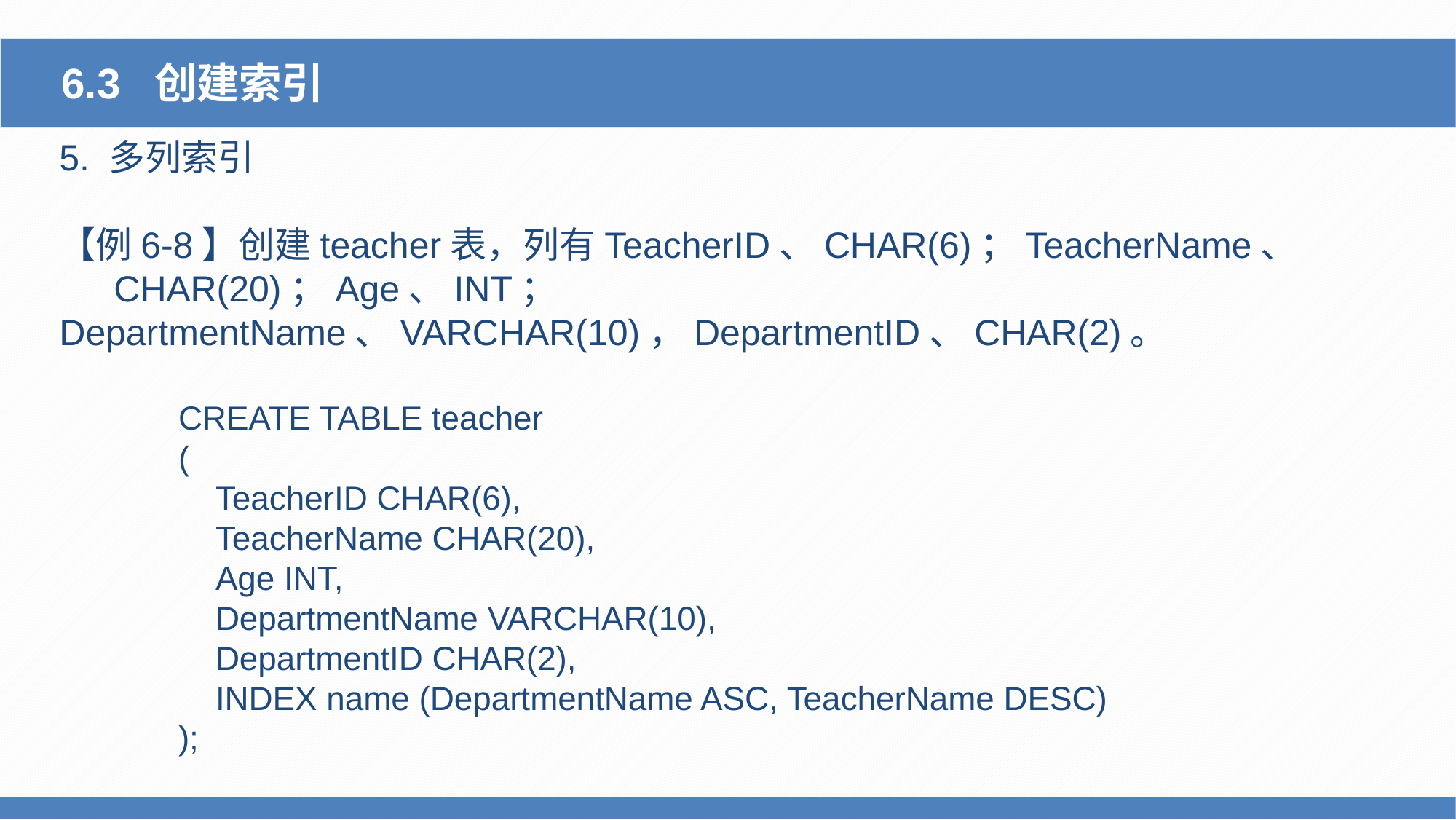

6.3  创建索引
5. 多列索引

【例6-8】创建teacher表，列有TeacherID、CHAR(6)；TeacherName、
CHAR(20)；Age、INT；DepartmentName、VARCHAR(10)，DepartmentID、CHAR(2)。

CREATE TABLE teacher
(
    TeacherID CHAR(6),
    TeacherName CHAR(20),
    Age INT,
    DepartmentName VARCHAR(10),
    DepartmentID CHAR(2),
    INDEX name (DepartmentName ASC, TeacherName DESC)
);